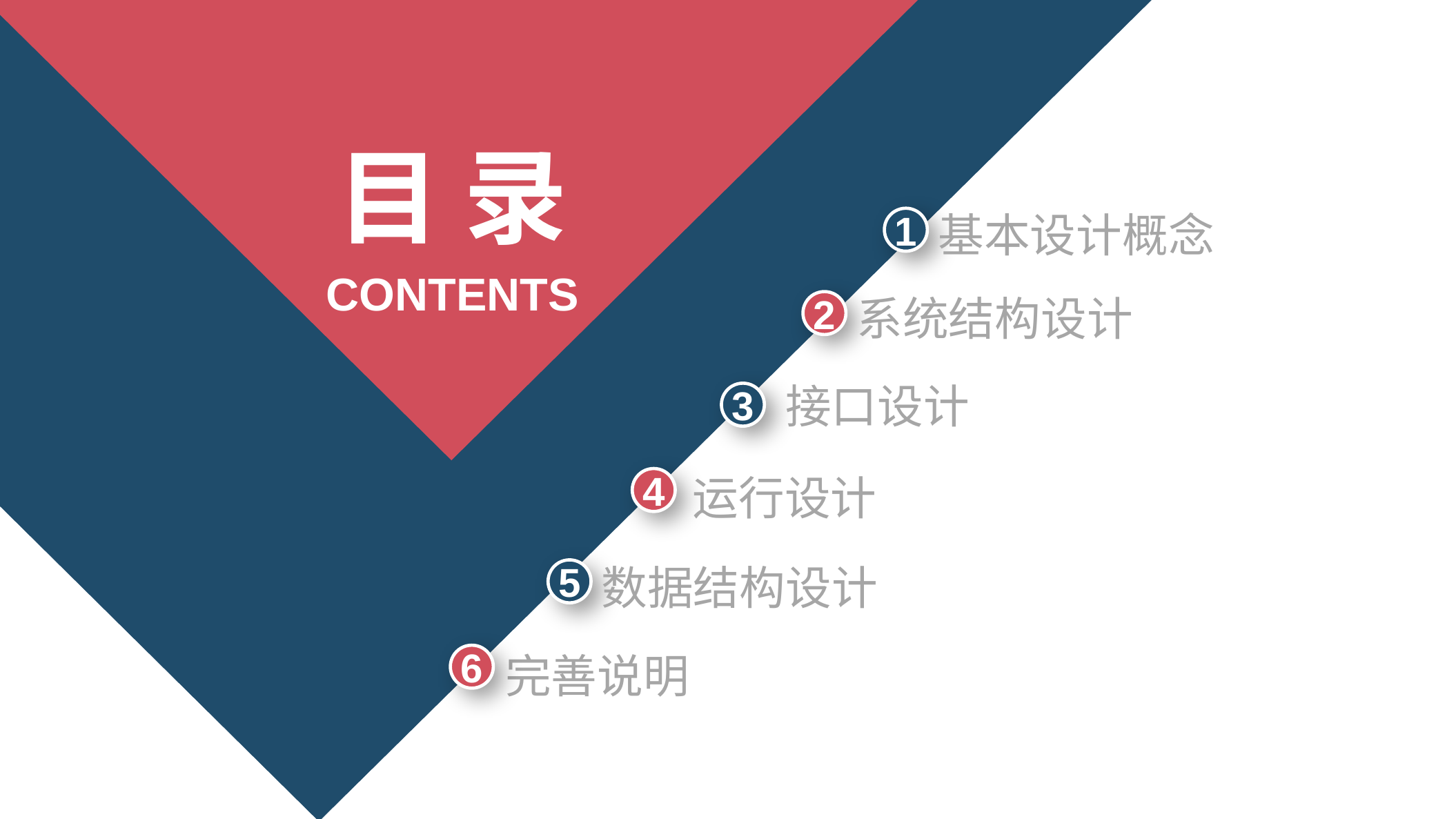

目 录
基本设计概念
1
CONTENTS
系统结构设计
2
接口设计
3
运行设计
4
数据结构设计
5
6
完善说明